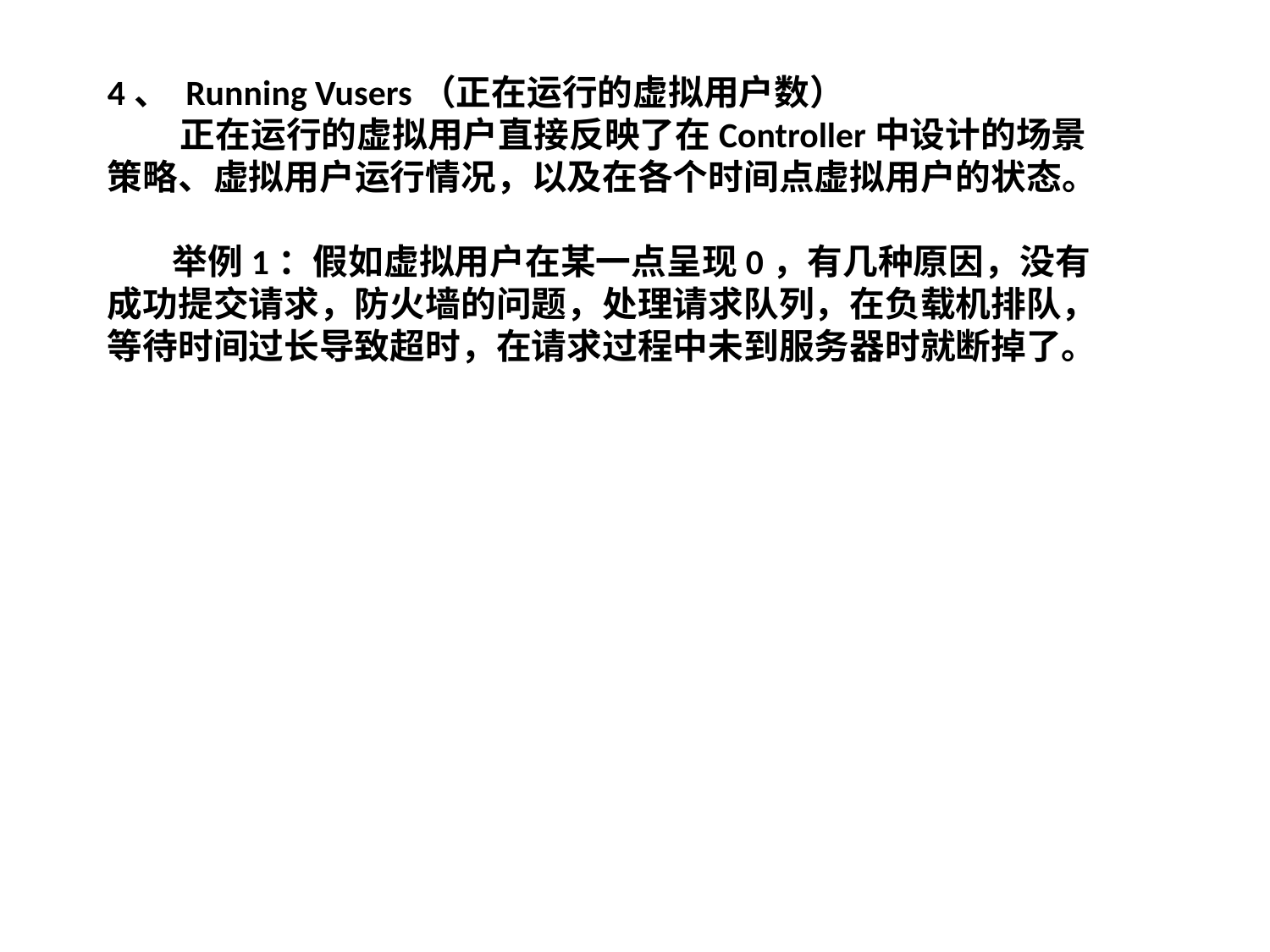

4、 Running Vusers（正在运行的虚拟用户数）
        正在运行的虚拟用户直接反映了在Controller中设计的场景策略、虚拟用户运行情况，以及在各个时间点虚拟用户的状态。

       举例1：假如虚拟用户在某一点呈现0，有几种原因，没有成功提交请求，防火墙的问题，处理请求队列，在负载机排队，等待时间过长导致超时，在请求过程中未到服务器时就断掉了。